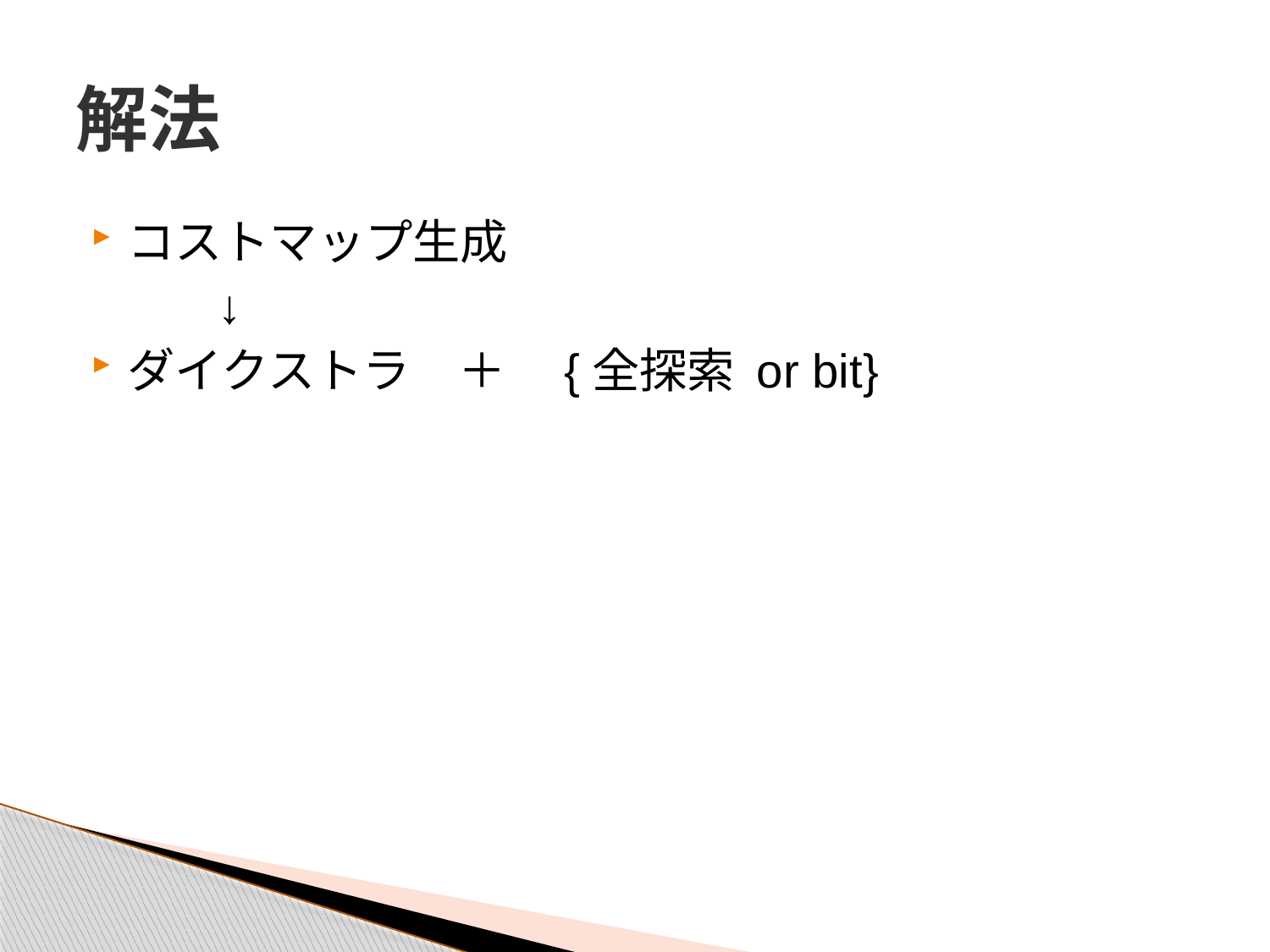

# 解法
コストマップ生成
	↓
ダイクストラ　＋　{全探索 or bit}